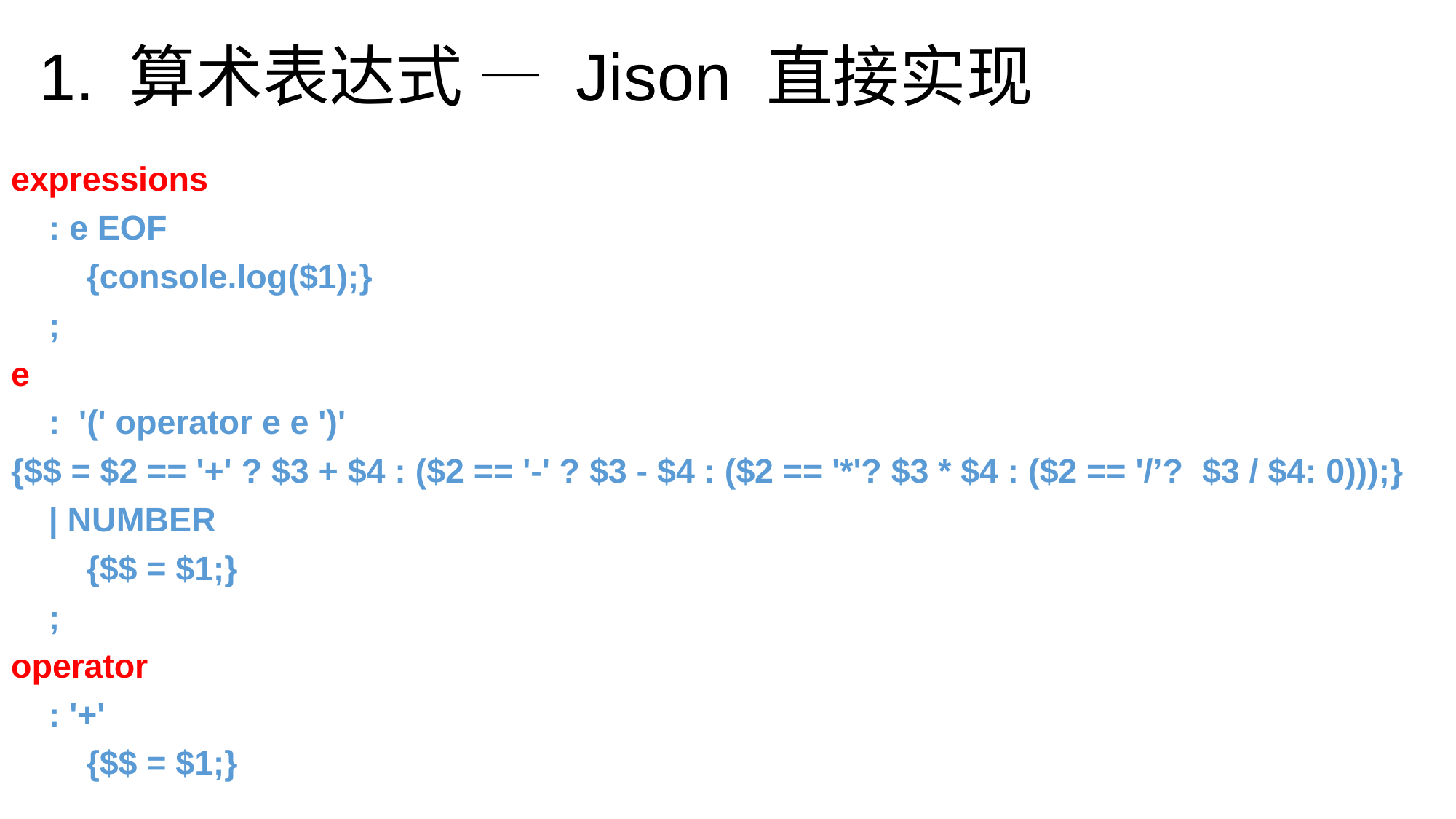

# 1. 算术表达式 — Jison 直接实现
expressions
    : e EOF
        {console.log($1);}
    ;
e
    :  '(' operator e e ')'
{$$ = $2 == '+' ? $3 + $4 : ($2 == '-' ? $3 - $4 : ($2 == '*'? $3 * $4 : ($2 == '/’?  $3 / $4: 0)));}
    | NUMBER
        {$$ = $1;}
    ;
operator
    : '+'
        {$$ = $1;}